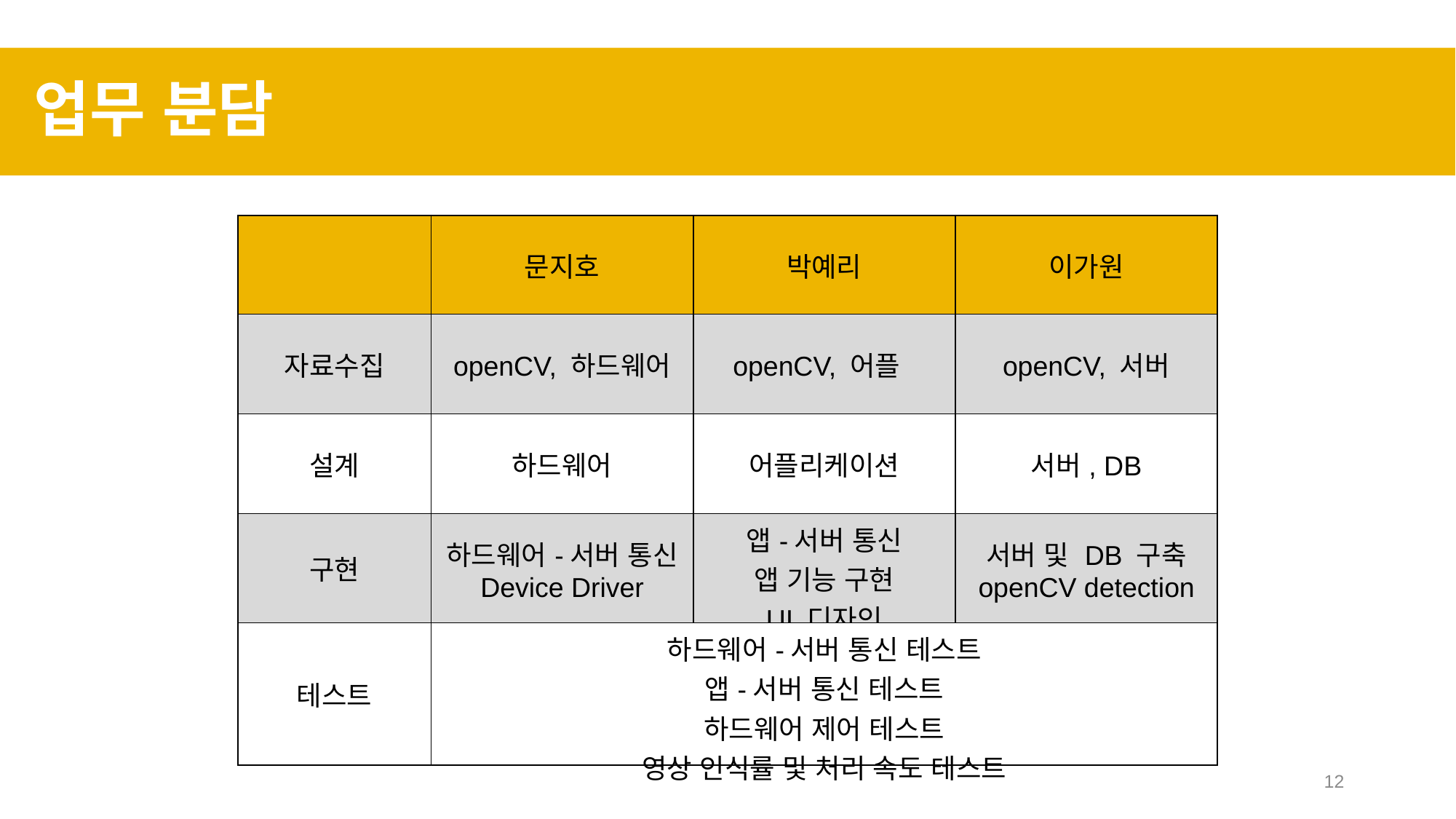

업무 분담
|  | 문지호 | 박예리 | 이가원 |
| --- | --- | --- | --- |
| 자료수집 | openCV, 하드웨어 | openCV, 어플 | openCV, 서버 |
| 설계 | 하드웨어 | 어플리케이션 | 서버, DB |
| 구현 | 하드웨어-서버 통신 Device Driver | 앱-서버 통신 앱 기능 구현 UI 디자인 | 서버 및 DB 구축 openCV detection |
| 테스트 | 하드웨어-서버 통신 테스트 앱-서버 통신 테스트 하드웨어 제어 테스트 영상 인식률 및 처리 속도 테스트 |  |  |
12